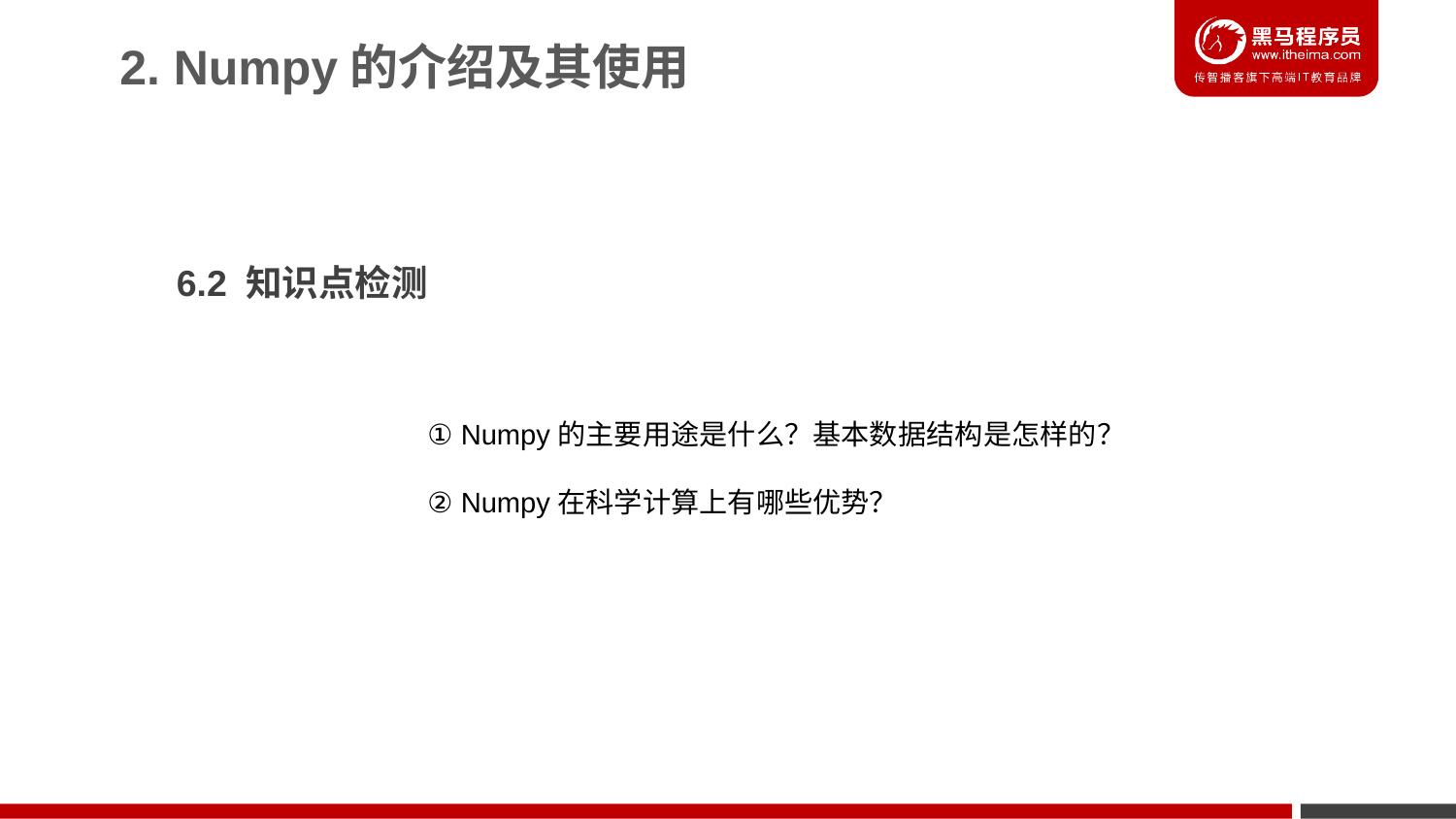

2. Numpy的介绍及其使用
6.2 知识点检测
① Numpy的主要用途是什么？基本数据结构是怎样的？

② Numpy在科学计算上有哪些优势？